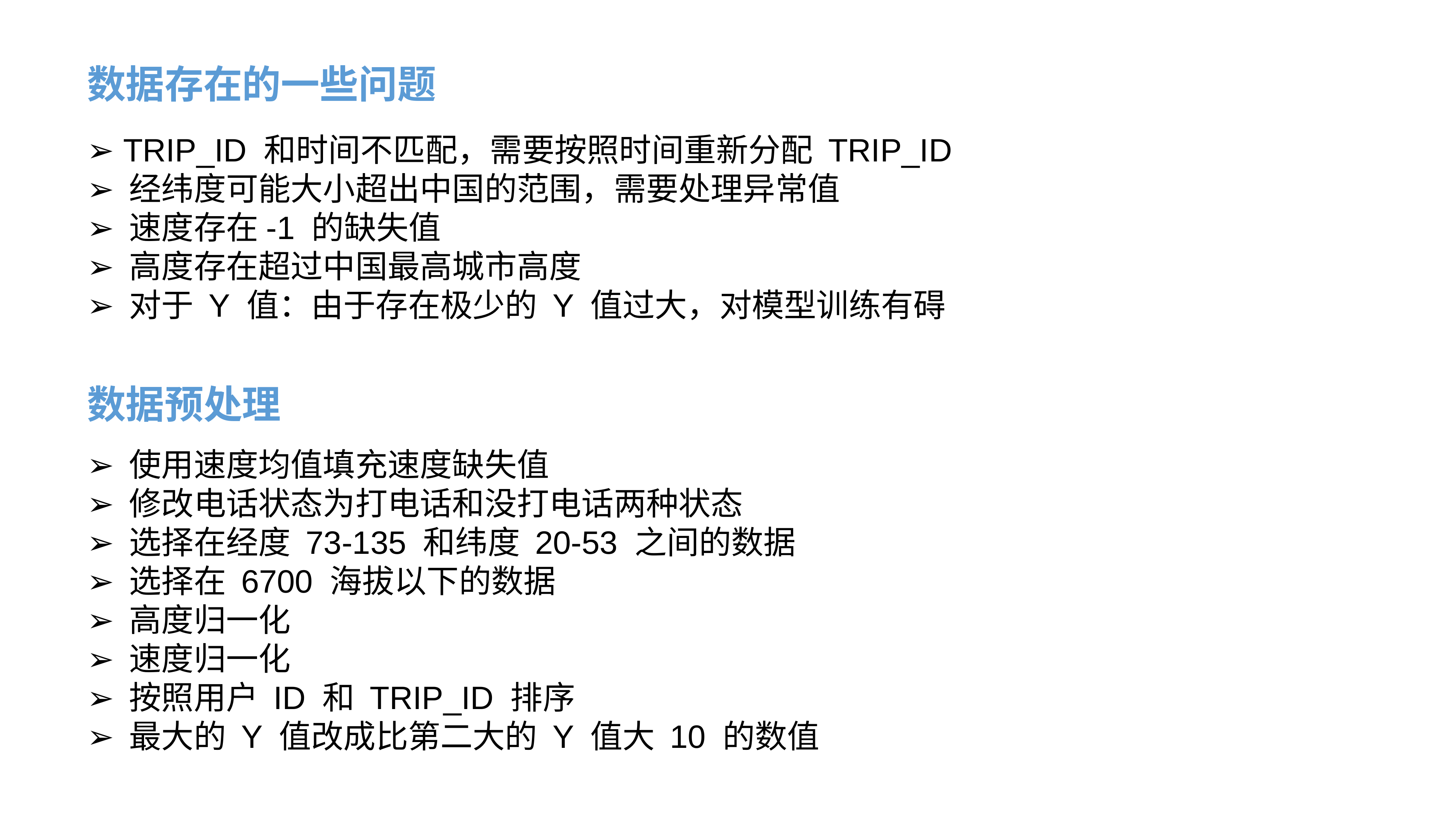

数据存在的一些问题

➢ TRIP_ID 和时间不匹配，需要按照时间重新分配 TRIP_ID
➢ 经纬度可能大小超出中国的范围，需要处理异常值
➢ 速度存在-1 的缺失值
➢ 高度存在超过中国最高城市高度
➢ 对于 Y 值：由于存在极少的 Y 值过大，对模型训练有碍
数据预处理
➢ 使用速度均值填充速度缺失值
➢ 修改电话状态为打电话和没打电话两种状态
➢ 选择在经度 73-135 和纬度 20-53 之间的数据
➢ 选择在 6700 海拔以下的数据
➢ 高度归一化
➢ 速度归一化
➢ 按照用户 ID 和 TRIP_ID 排序
➢ 最大的 Y 值改成比第二大的 Y 值大 10 的数值